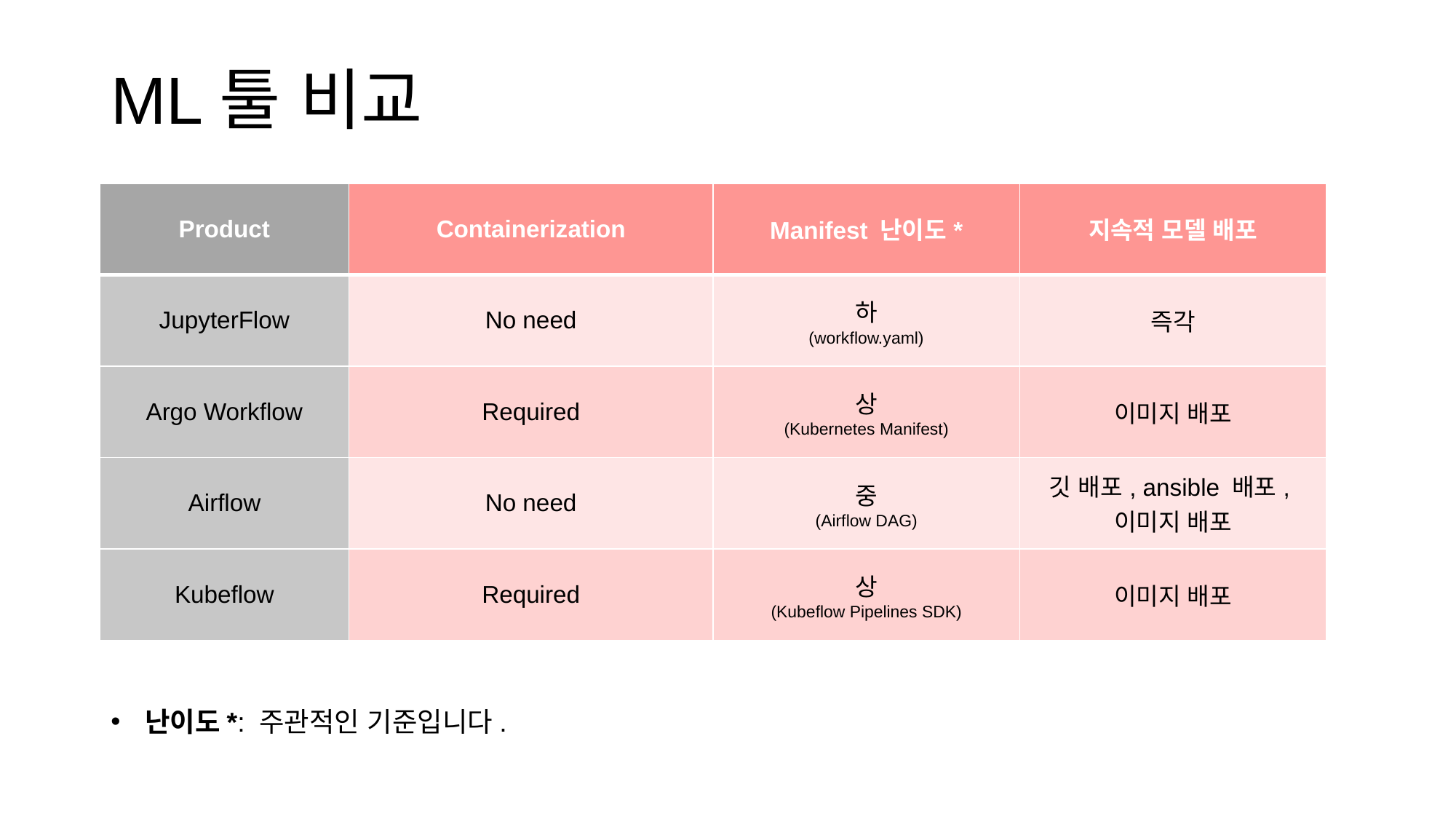

# ML툴 비교
| Product | Containerization | Manifest 난이도\* | 지속적 모델 배포 |
| --- | --- | --- | --- |
| JupyterFlow | No need | 하 (workflow.yaml) | 즉각 |
| Argo Workflow | Required | 상 (Kubernetes Manifest) | 이미지 배포 |
| Airflow | No need | 중 (Airflow DAG) | 깃 배포, ansible 배포, 이미지 배포 |
| Kubeflow | Required | 상 (Kubeflow Pipelines SDK) | 이미지 배포 |
난이도*: 주관적인 기준입니다.